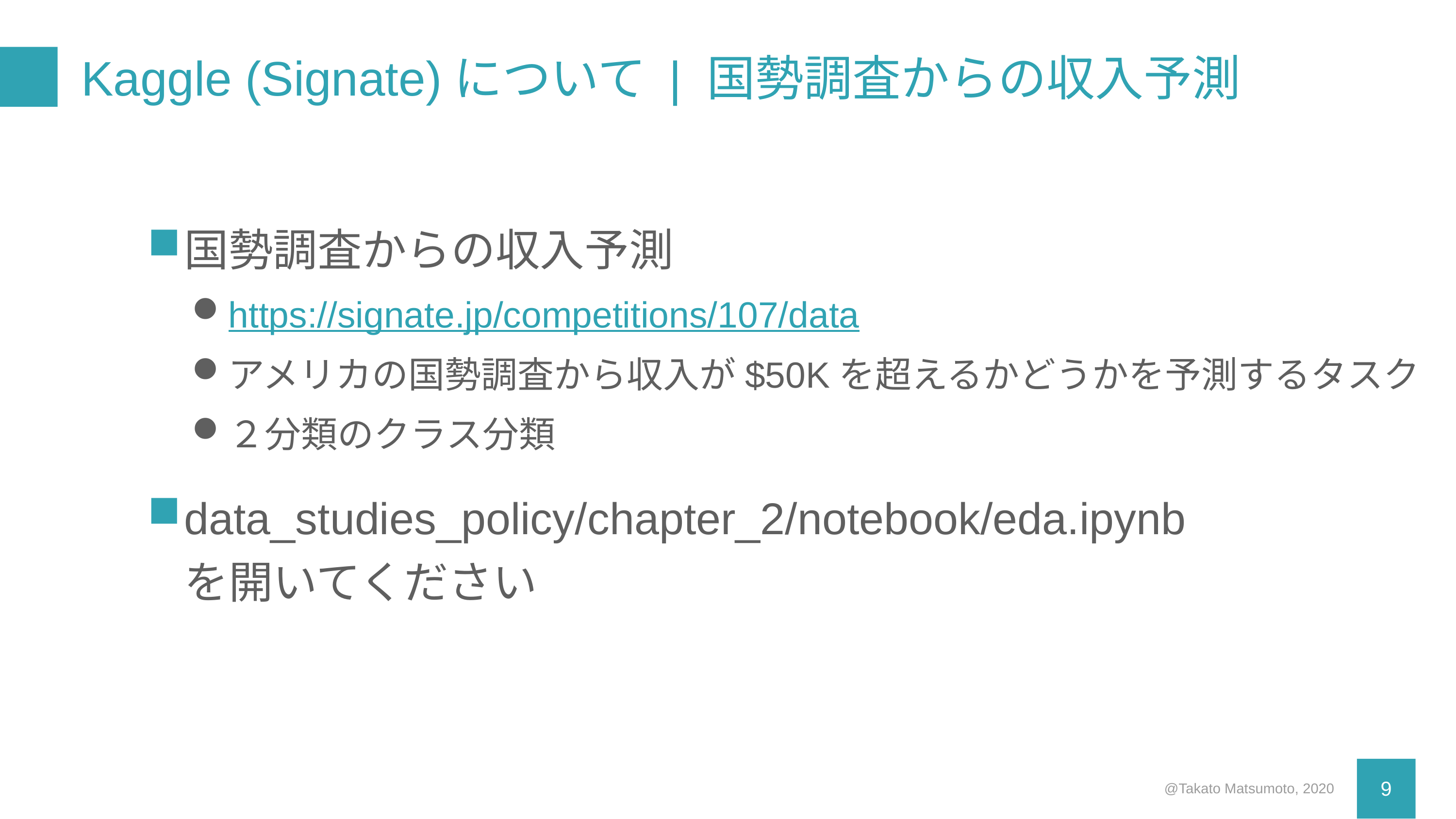

# Kaggle (Signate)について | 国勢調査からの収入予測
国勢調査からの収入予測
https://signate.jp/competitions/107/data
アメリカの国勢調査から収入が$50Kを超えるかどうかを予測するタスク
２分類のクラス分類
data_studies_policy/chapter_2/notebook/eda.ipynb
を開いてください
@Takato Matsumoto, 2020
9